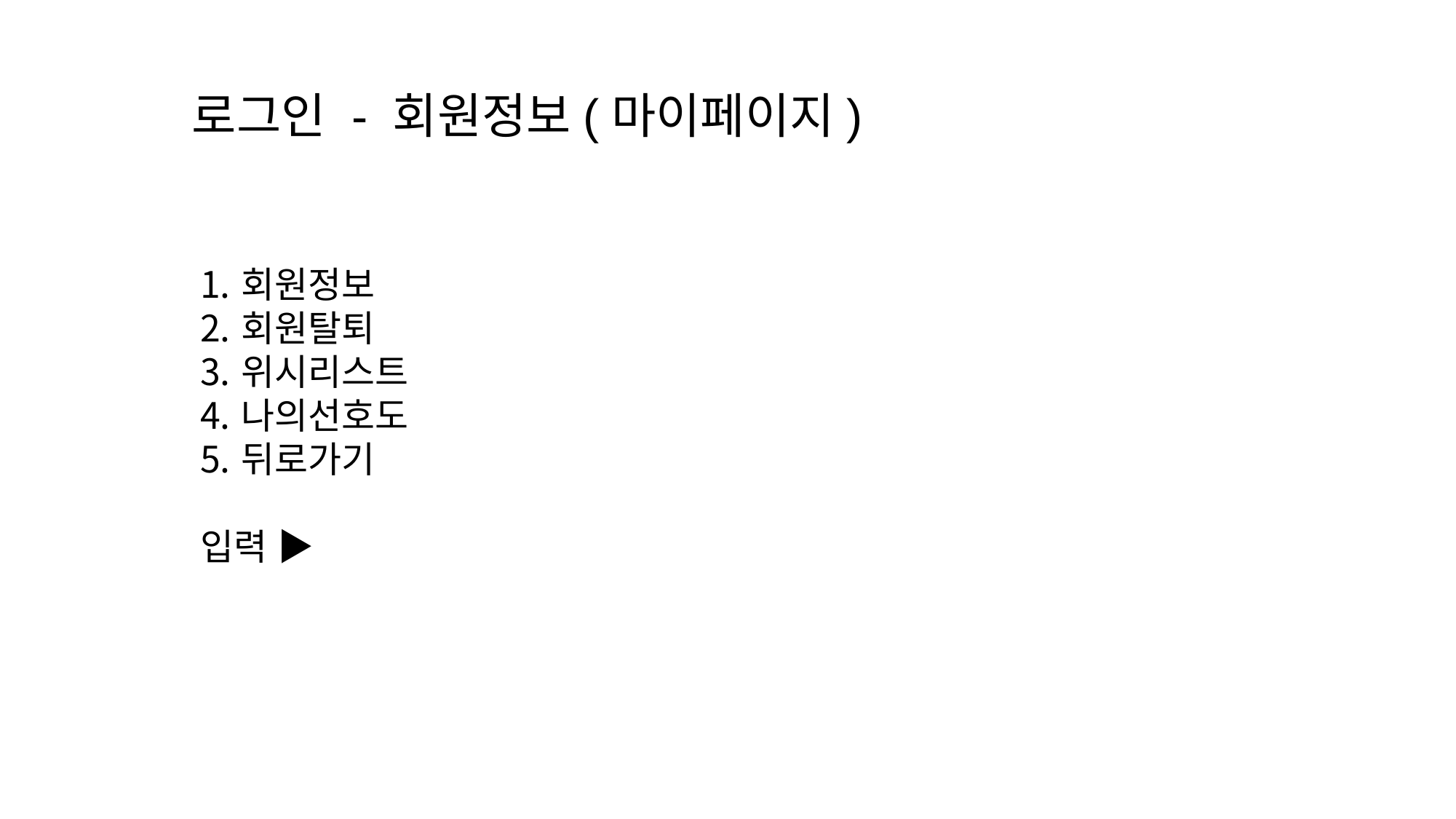

# 로그인 - 회원정보(마이페이지)
회원정보
회원탈퇴
위시리스트
나의선호도
뒤로가기

입력 ▶